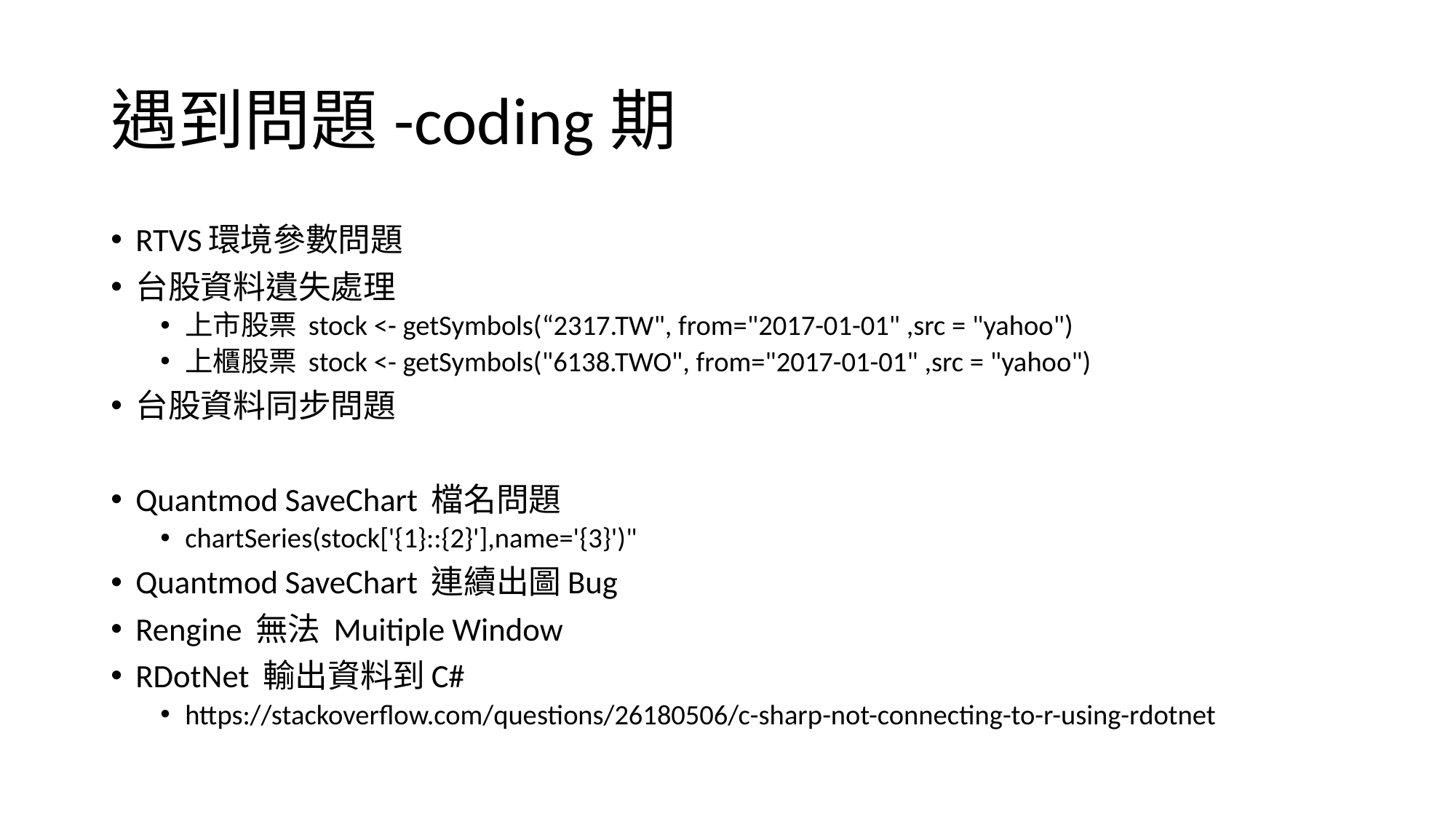

# 遇到問題-coding期
RTVS環境參數問題
台股資料遺失處理
上市股票 stock <- getSymbols(“2317.TW", from="2017-01-01" ,src = "yahoo")
上櫃股票 stock <- getSymbols("6138.TWO", from="2017-01-01" ,src = "yahoo")
台股資料同步問題

Quantmod SaveChart 檔名問題
chartSeries(stock['{1}::{2}'],name='{3}')"
Quantmod SaveChart 連續出圖Bug
Rengine 無法 Muitiple Window
RDotNet 輸出資料到C#
https://stackoverflow.com/questions/26180506/c-sharp-not-connecting-to-r-using-rdotnet